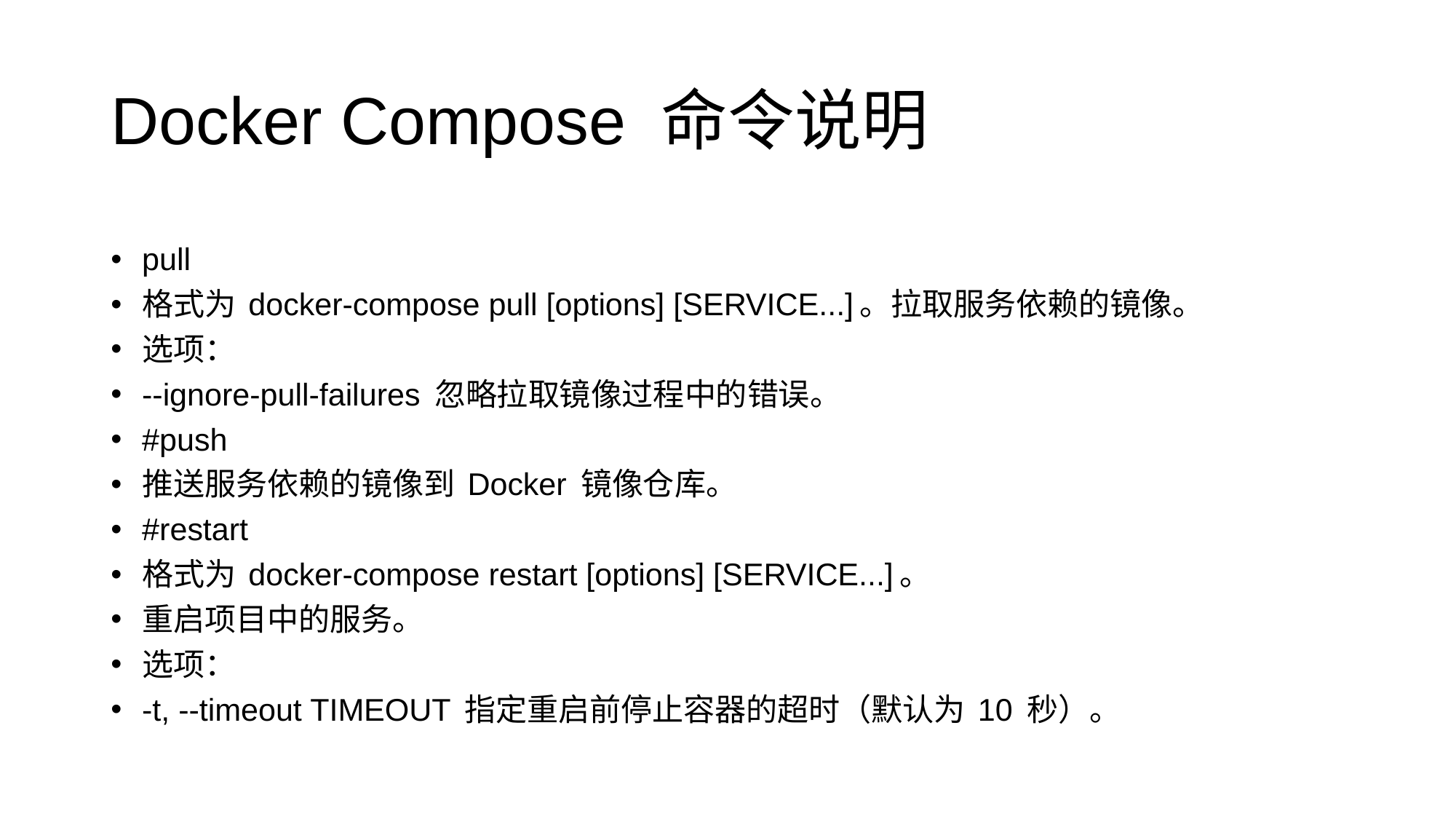

# Docker Compose 命令说明
pull
格式为 docker-compose pull [options] [SERVICE...]。拉取服务依赖的镜像。
选项：
--ignore-pull-failures 忽略拉取镜像过程中的错误。
#push
推送服务依赖的镜像到 Docker 镜像仓库。
#restart
格式为 docker-compose restart [options] [SERVICE...]。
重启项目中的服务。
选项：
-t, --timeout TIMEOUT 指定重启前停止容器的超时（默认为 10 秒）。